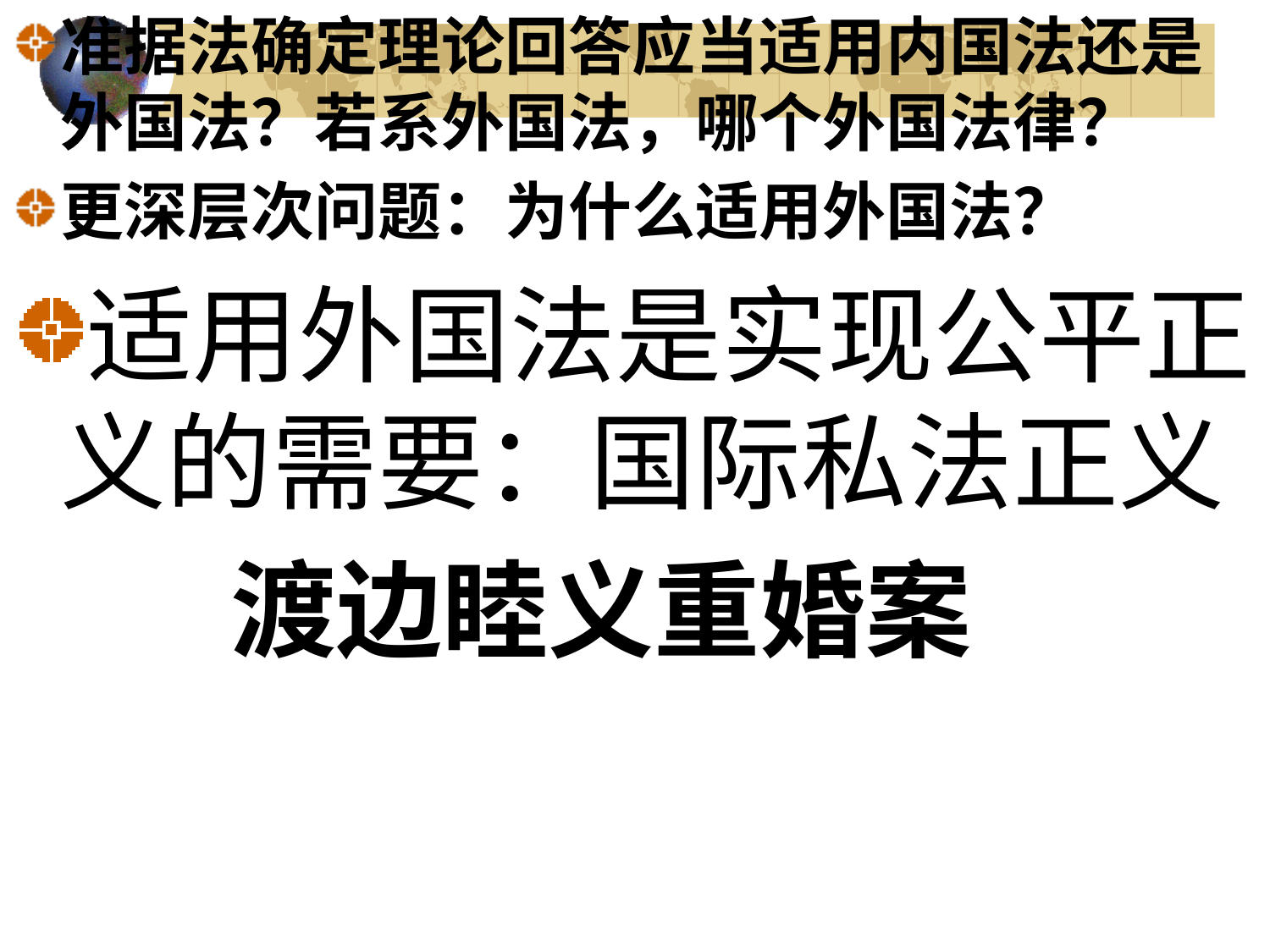

准据法确定理论回答应当适用内国法还是外国法？若系外国法，哪个外国法律？
更深层次问题：为什么适用外国法？
适用外国法是实现公平正义的需要：国际私法正义
        渡边睦义重婚案